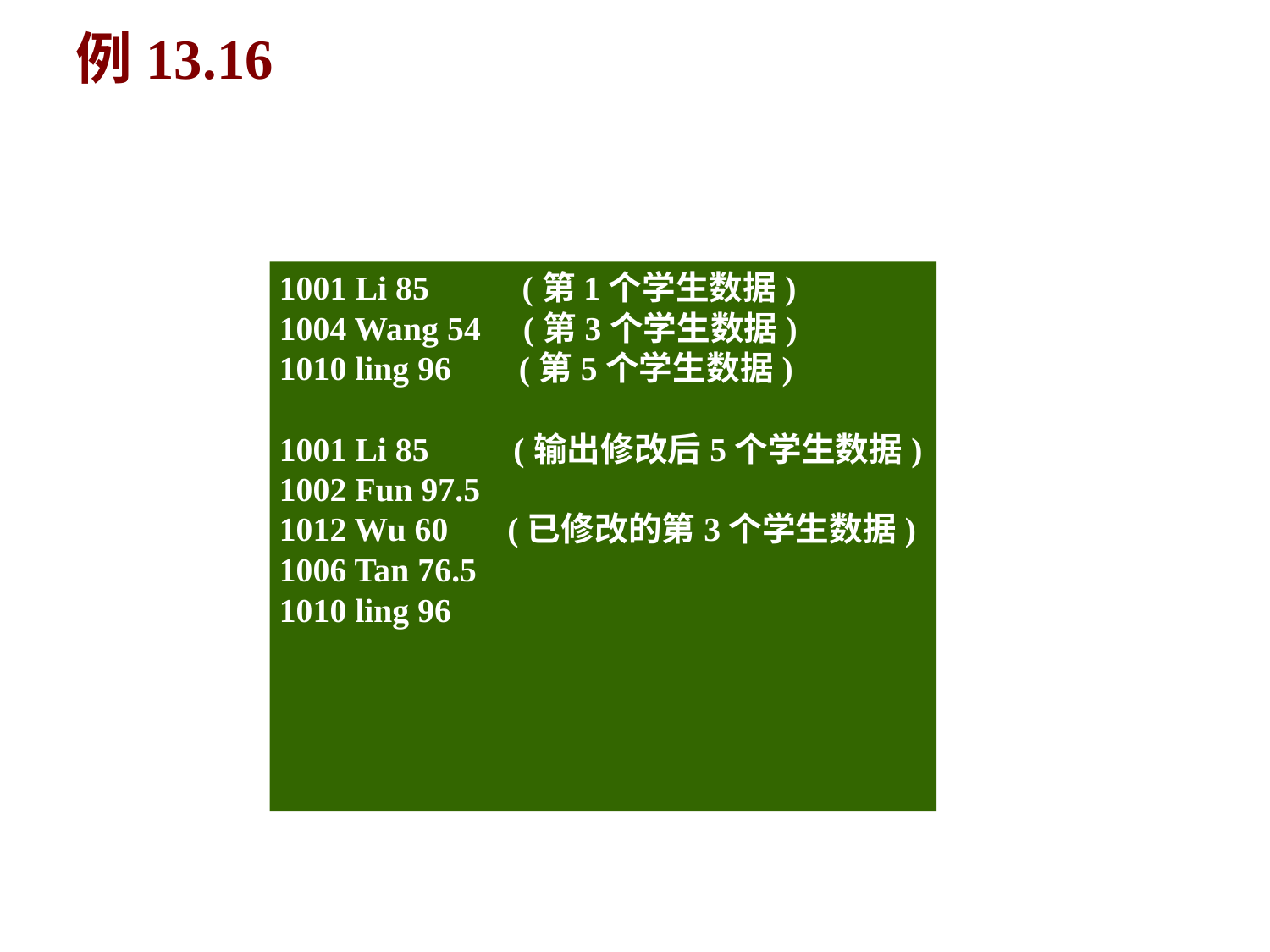

365
# 例13.16
1001 Li 85           (第1个学生数据)
1004 Wang 54     (第3个学生数据)
1010 ling 96        (第5个学生数据)

1001 Li 85          (输出修改后5个学生数据)
1002 Fun 97.5
1012 Wu 60       (已修改的第3个学生数据)
1006 Tan 76.5
1010 ling 96